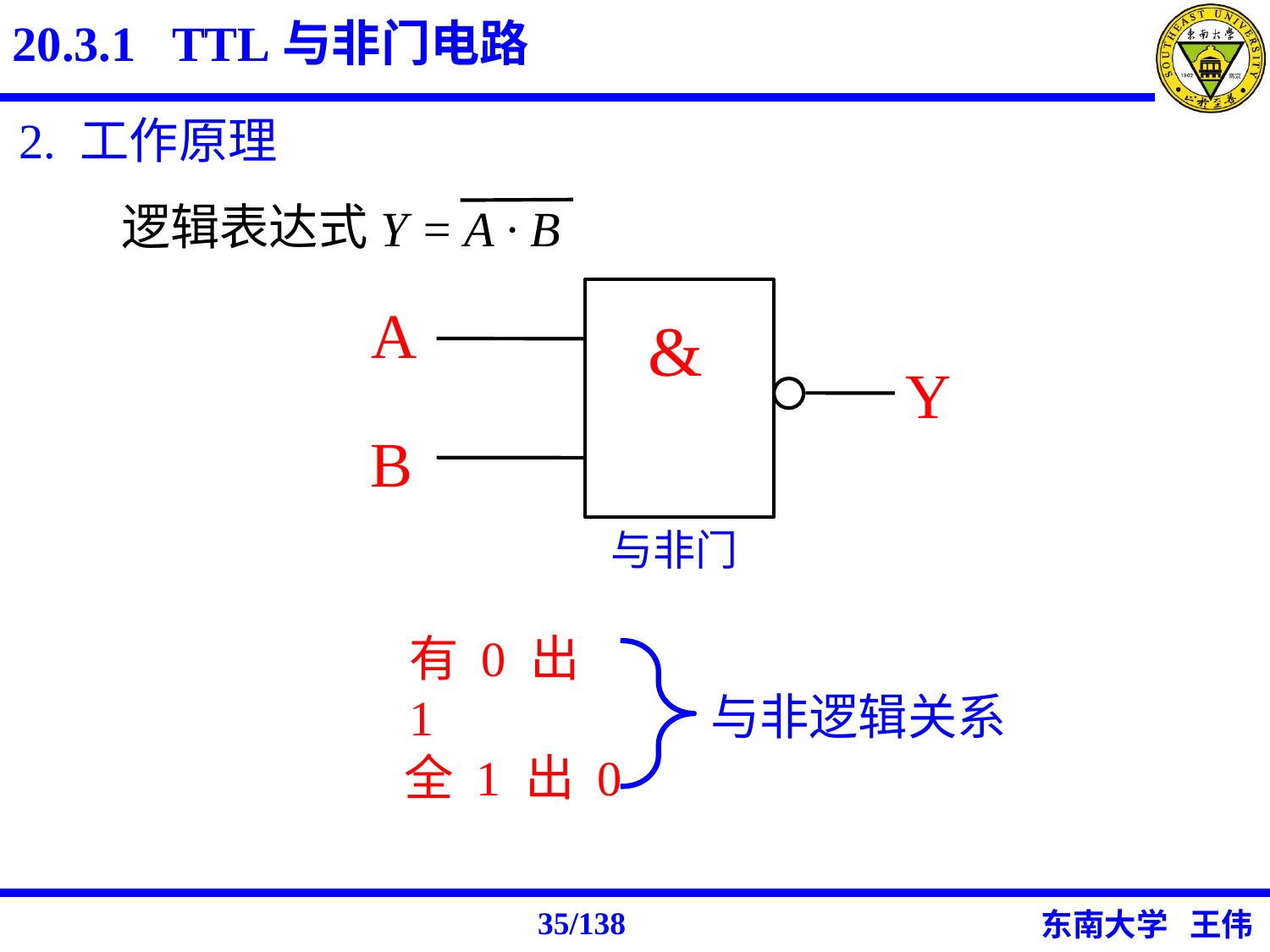

20.3.1   TTL与非门电路
2. 工作原理
逻辑表达式
Y = A ∙ B

A
&
Y

B
 与非门
有 0 出 1

 与非逻辑关系
全 1 出 0